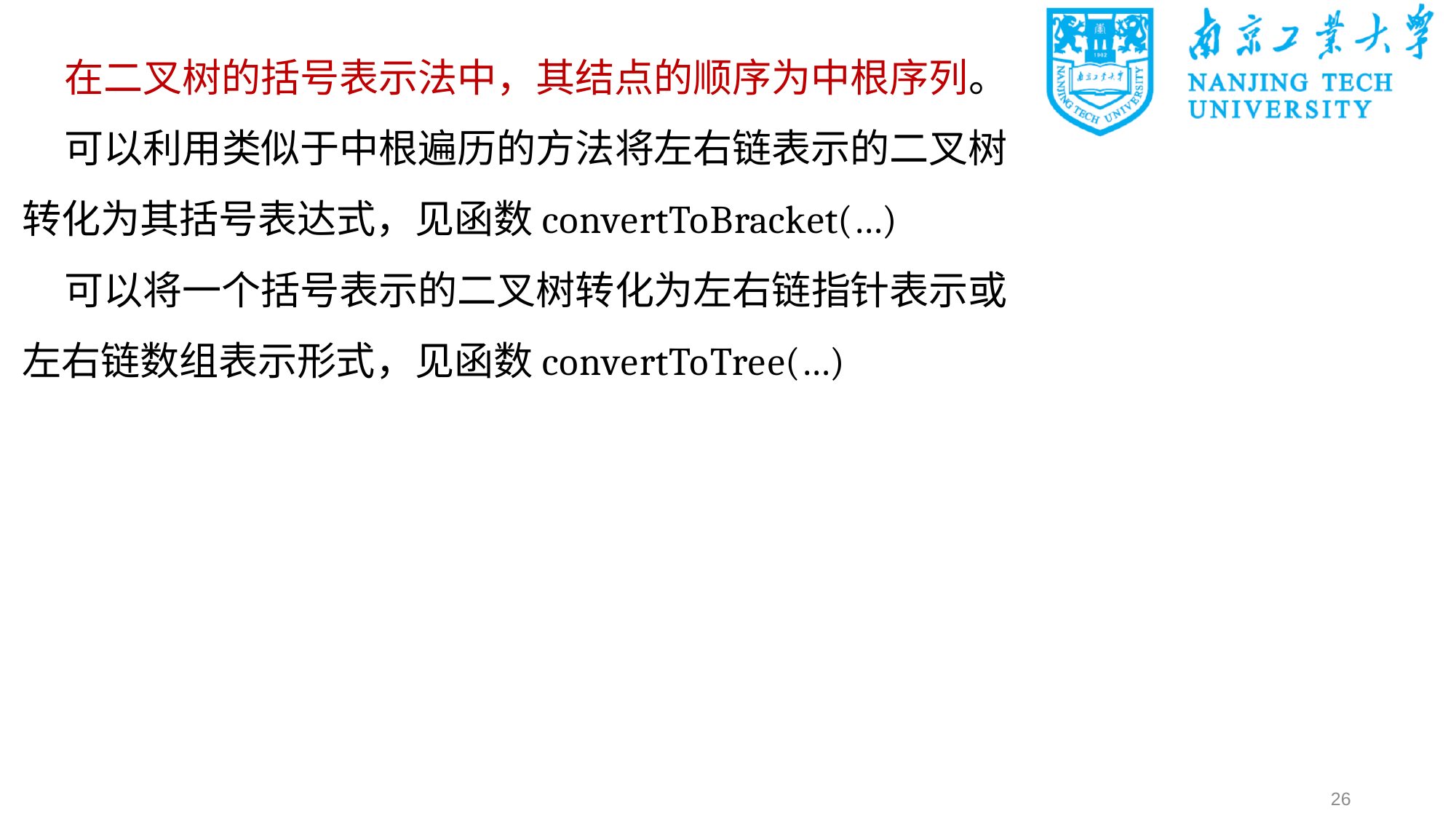

在二叉树的括号表示法中，其结点的顺序为中根序列。
可以利用类似于中根遍历的方法将左右链表示的二叉树转化为其括号表达式，见函数convertToBracket(…)
可以将一个括号表示的二叉树转化为左右链指针表示或左右链数组表示形式，见函数convertToTree(…)
26